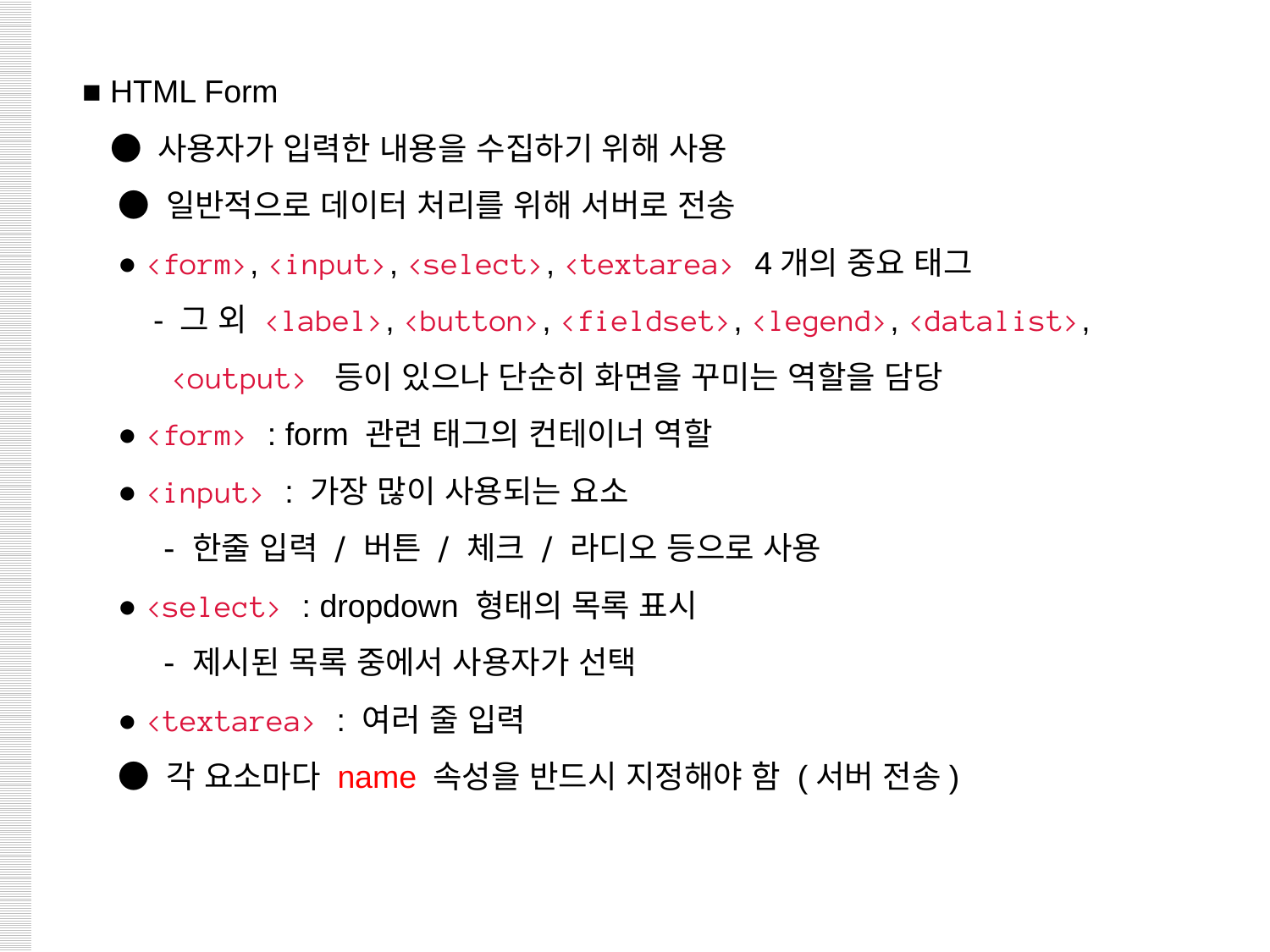

■ HTML Form
    ● 사용자가 입력한 내용을 수집하기 위해 사용
    ● 일반적으로 데이터 처리를 위해 서버로 전송
    ● <form>, <input>, <select>, <textarea> 4개의 중요 태그
        - 그 외 <label>, <button>, <fieldset>, <legend>, <datalist>,
          <output> 등이 있으나 단순히 화면을 꾸미는 역할을 담당
    ● <form> : form 관련 태그의 컨테이너 역할
    ● <input> : 가장 많이 사용되는 요소
        - 한줄 입력 / 버튼 / 체크 / 라디오 등으로 사용
    ● <select> : dropdown 형태의 목록 표시
        - 제시된 목록 중에서 사용자가 선택
    ● <textarea> : 여러 줄 입력
    ● 각 요소마다 name 속성을 반드시 지정해야 함 (서버 전송)